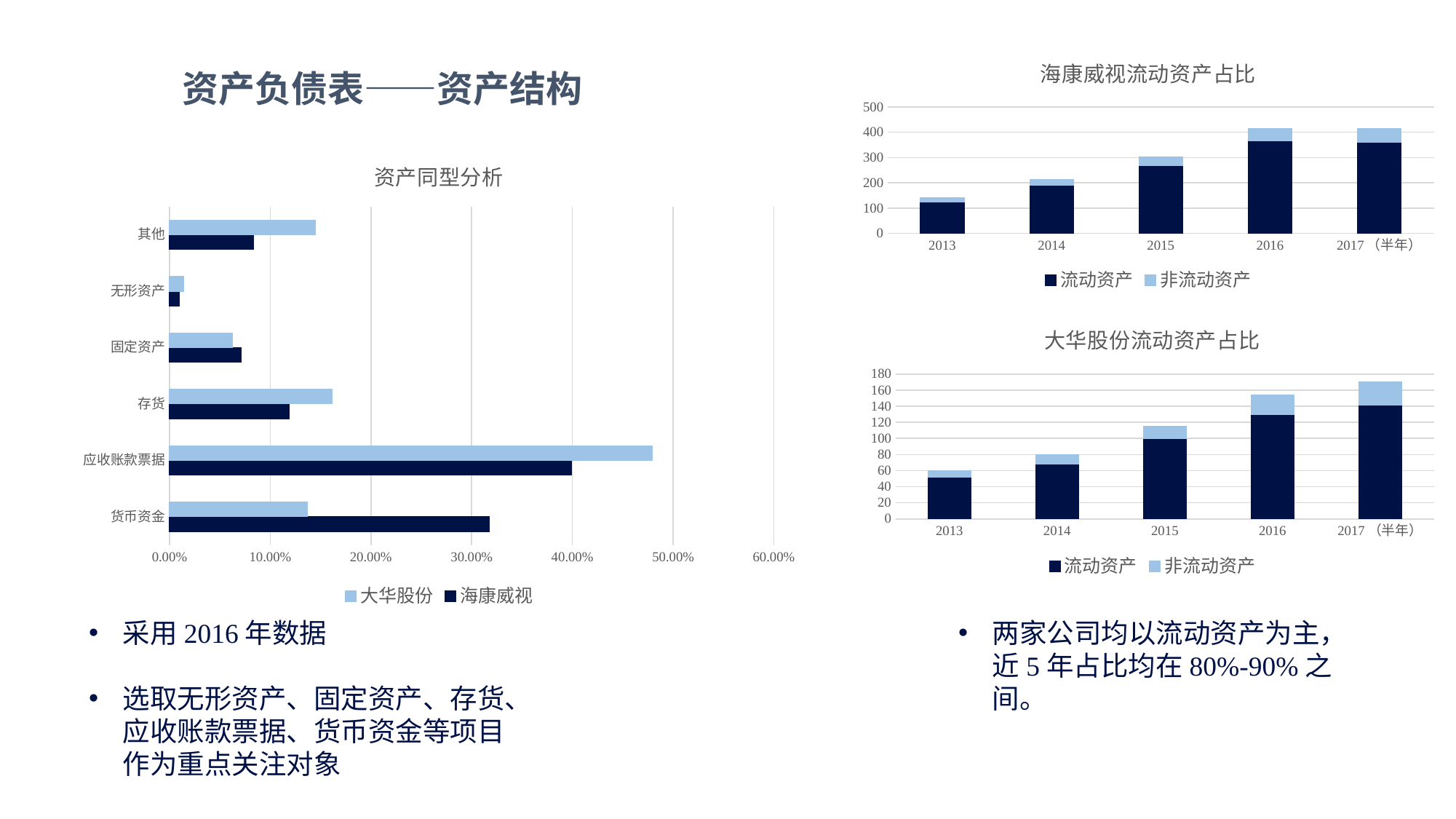

### Chart: 海康威视流动资产占比

| Category | 流动资产 | 非流动资产 |
|---|---|---|
| 2013 | 123.8993478555 | 16.8159324864 |
| 2014 | 191.0788699609 | 21.826333151999997 |
| 2015 | 266.8235702542 | 36.3408541075 |
| 2016 | 365.2348111606 | 48.249476343400005 |
| 2017（半年） | 361.05677044099997 | 54.1925741707 |
资产负债表——资产结构

### Chart: 资产同型分析

| Category | 海康威视 | 大华股份 |
|---|---|---|
| 货币资金 | 0.3173911419430246 | 0.13714291434499812 |
| 应收账款票据 | 0.3994150898877225 | 0.4794019421024486 |
| 存货 | 0.11886401516480394 | 0.16152667006867905 |
| 固定资产 | 0.07092472324704106 | 0.06260234144511577 |
| 无形资产 | 0.009935054122139029 | 0.01407887363462087 |
| 其他 | 0.08346997563526883 | 0.14524725840413757 |

### Chart: 大华股份流动资产占比

| Category | 流动资产 | 非流动资产 |
|---|---|---|
| 2013 | 51.746496387700006 | 8.5286822557 |
| 2014 | 67.6253733596 | 12.2742888527 |
| 2015 | 99.761881844 | 15.2728264225 |
| 2016 | 129.85269410709998 | 23.8112852917 |
| 2017（半年） | 141.3038489551 | 28.676012566999997 |
采用2016年数据

选取无形资产、固定资产、存货、应收账款票据、货币资金等项目作为重点关注对象

两家公司均以流动资产为主，近5年占比均在80%-90%之间。